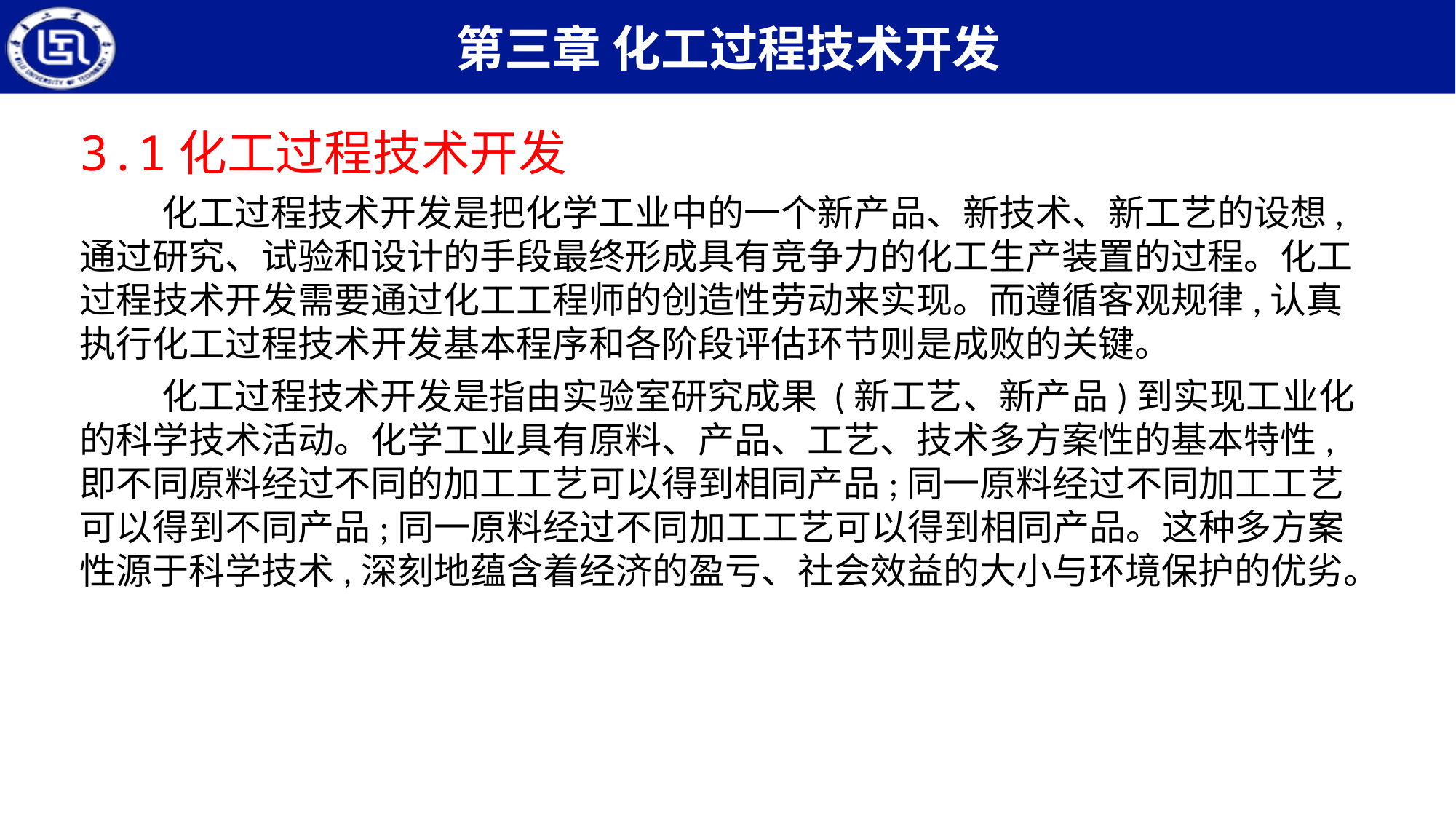

3.1化工过程技术开发
         化工过程技术开发是把化学工业中的一个新产品、新技术、新工艺的设想,通过研究、试验和设计的手段最终形成具有竞争力的化工生产装置的过程。化工过程技术开发需要通过化工工程师的创造性劳动来实现。而遵循客观规律,认真执行化工过程技术开发基本程序和各阶段评估环节则是成败的关键。
         化工过程技术开发是指由实验室研究成果 (新工艺、新产品)到实现工业化的科学技术活动。化学工业具有原料、产品、工艺、技术多方案性的基本特性,即不同原料经过不同的加工工艺可以得到相同产品;同一原料经过不同加工工艺可以得到不同产品;同一原料经过不同加工工艺可以得到相同产品。这种多方案性源于科学技术,深刻地蕴含着经济的盈亏、社会效益的大小与环境保护的优劣。